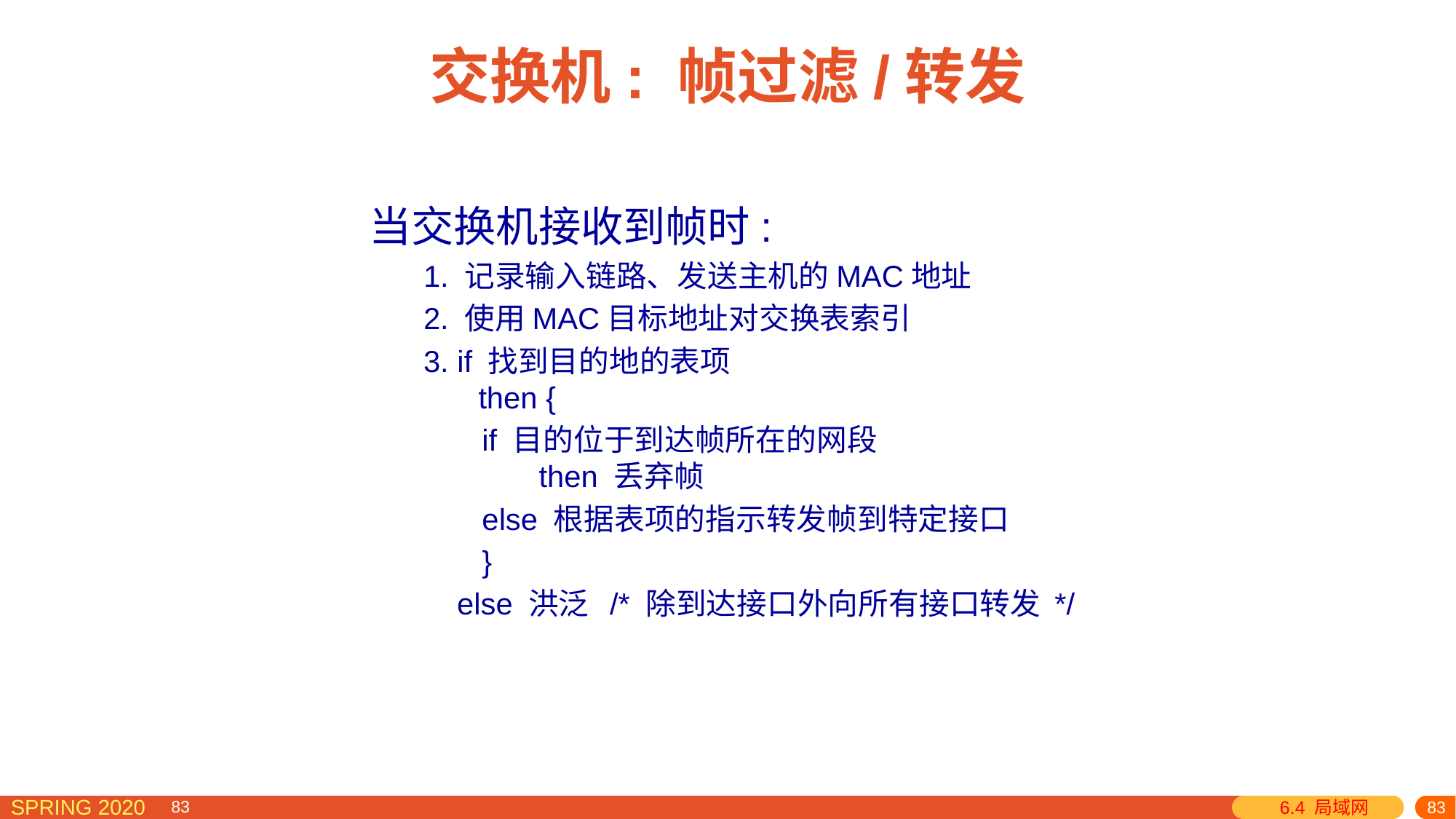

# 交换机: 帧过滤/转发
当交换机接收到帧时:
1. 记录输入链路、发送主机的MAC地址
2. 使用MAC目标地址对交换表索引
3. if 找到目的地的表项
  then {
       if 目的位于到达帧所在的网段
           then 丢弃帧
       else 根据表项的指示转发帧到特定接口
       }
    else 洪泛  /* 除到达接口外向所有接口转发 */

6.4 局域网